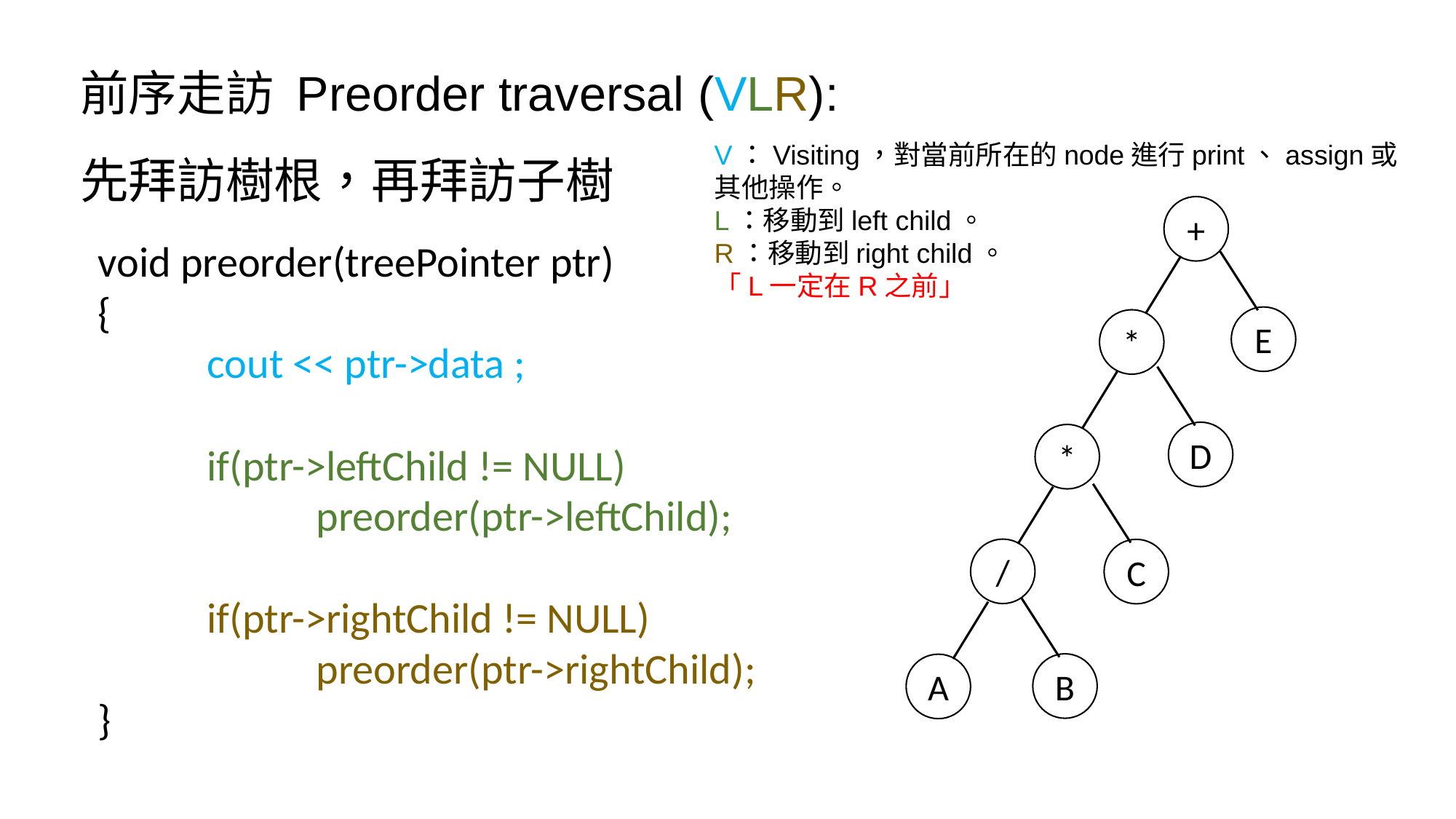

前序走訪 Preorder traversal (VLR):
先拜訪樹根，再拜訪子樹
V：Visiting，對當前所在的node進行print、assign或其他操作。
L：移動到left child。
R：移動到right child。
「L一定在R之前」
+
void preorder(treePointer ptr)
{
	cout << ptr->data ;

	if(ptr->leftChild != NULL)
		preorder(ptr->leftChild);

	if(ptr->rightChild != NULL)
		preorder(ptr->rightChild);
}
E
*
D
*
/
C
B
A